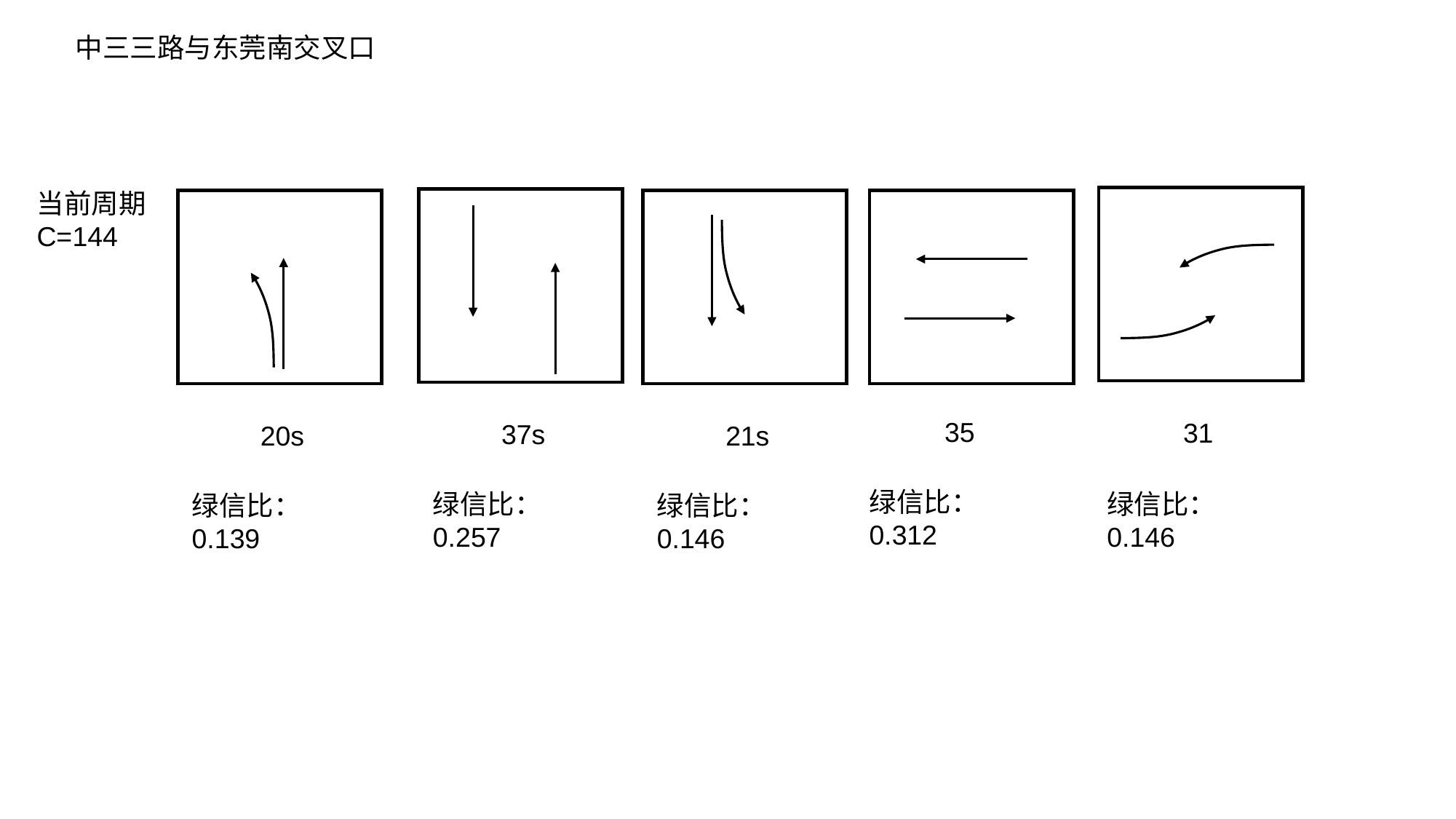

中三三路与东莞南交叉口
当前周期
C=144

35
31
37s
20s
21s
绿信比：0.312
绿信比：0.257
绿信比：0.146
绿信比：0.139
绿信比：0.146